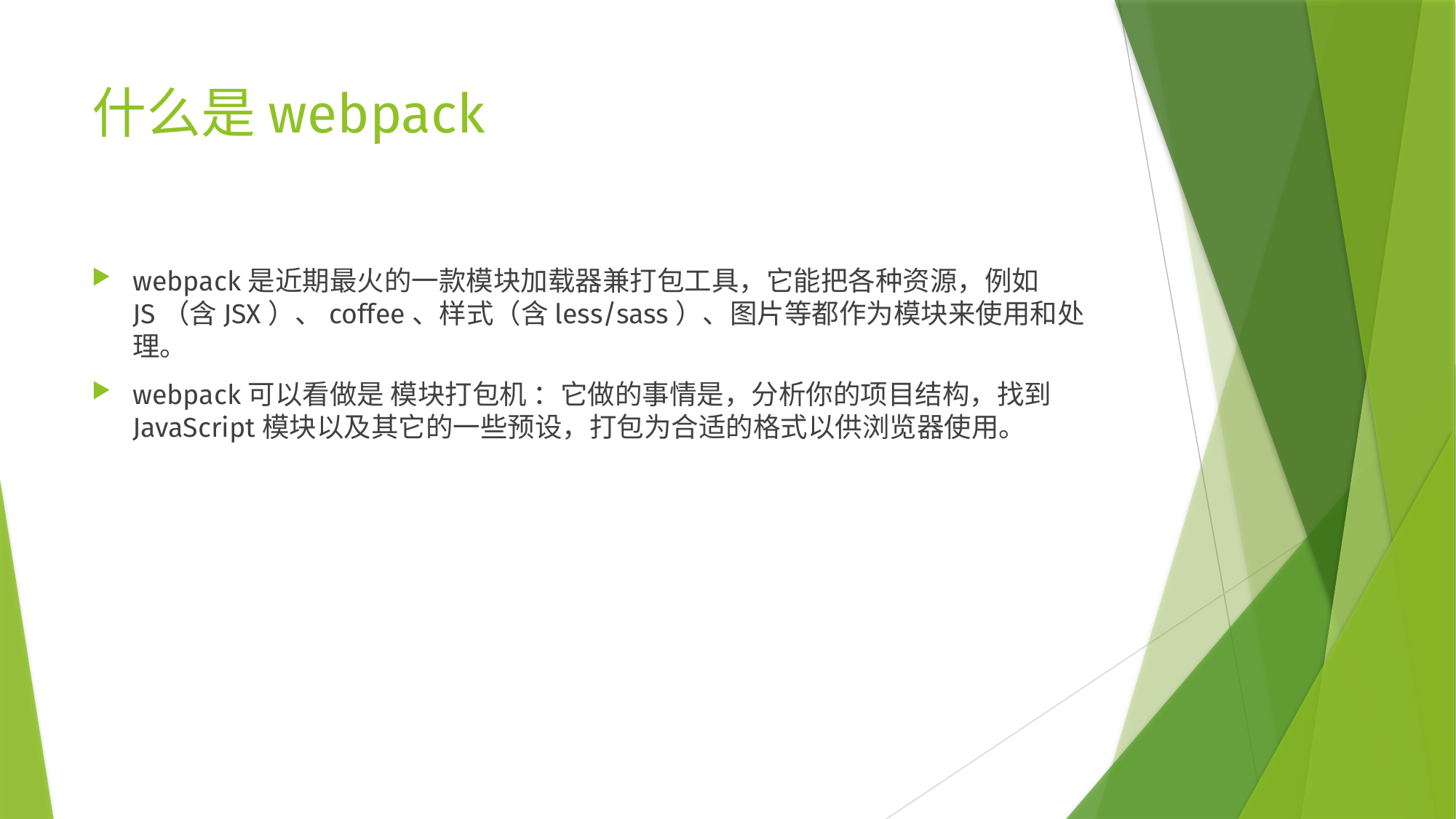

# 什么是webpack
webpack是近期最火的一款模块加载器兼打包工具，它能把各种资源，例如JS（含JSX）、coffee、样式（含less/sass）、图片等都作为模块来使用和处理。
webpack可以看做是 模块打包机 ：它做的事情是，分析你的项目结构，找到JavaScript模块以及其它的一些预设，打包为合适的格式以供浏览器使用。